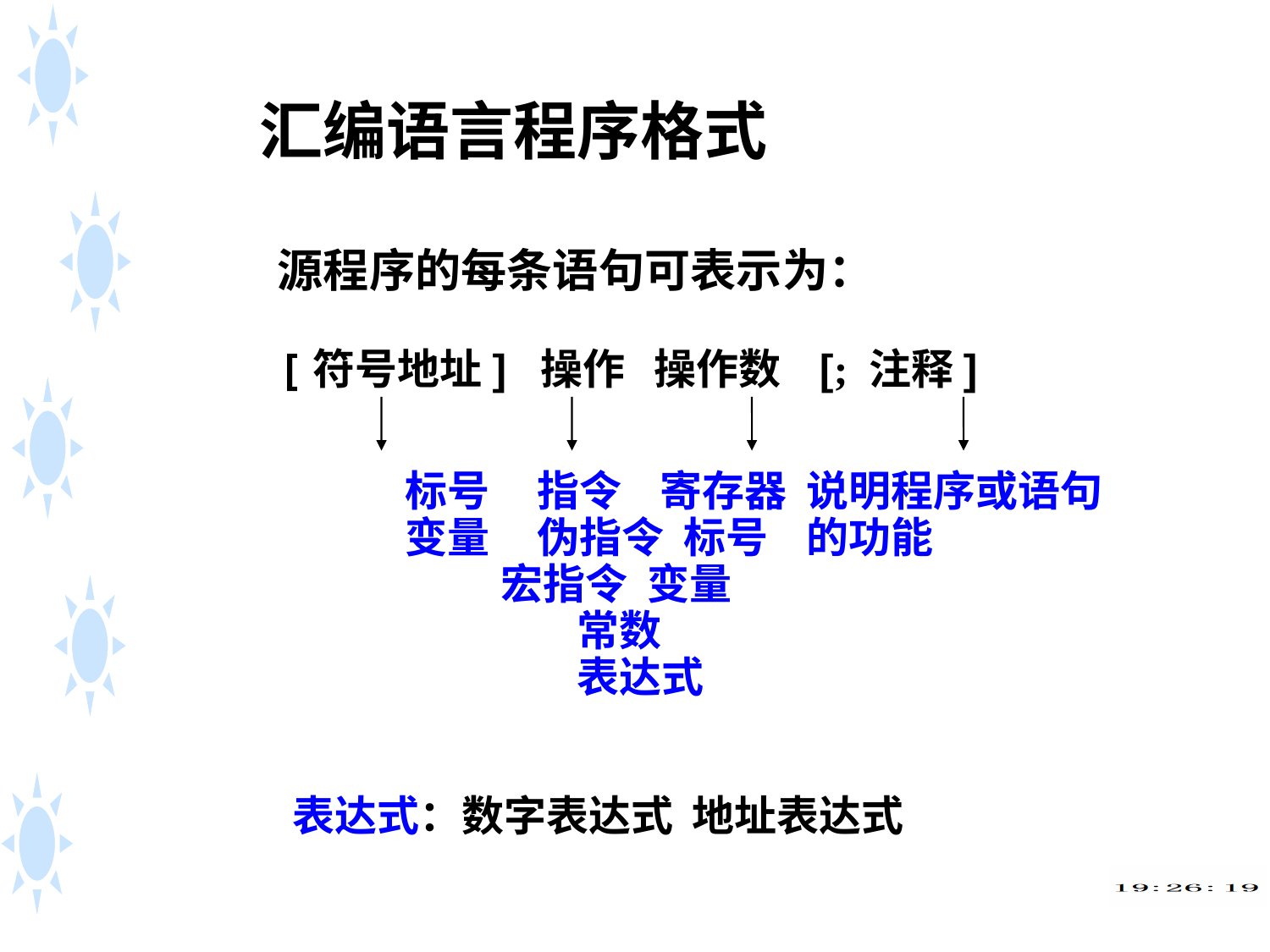

汇编语言程序格式
源程序的每条语句可表示为：
[符号地址]  操作   操作数   [; 注释]

标号     指令    寄存器  说明程序或语句
变量     伪指令  标号    的功能
         宏指令  变量
                 常数
                 表达式
表达式：数字表达式  地址表达式